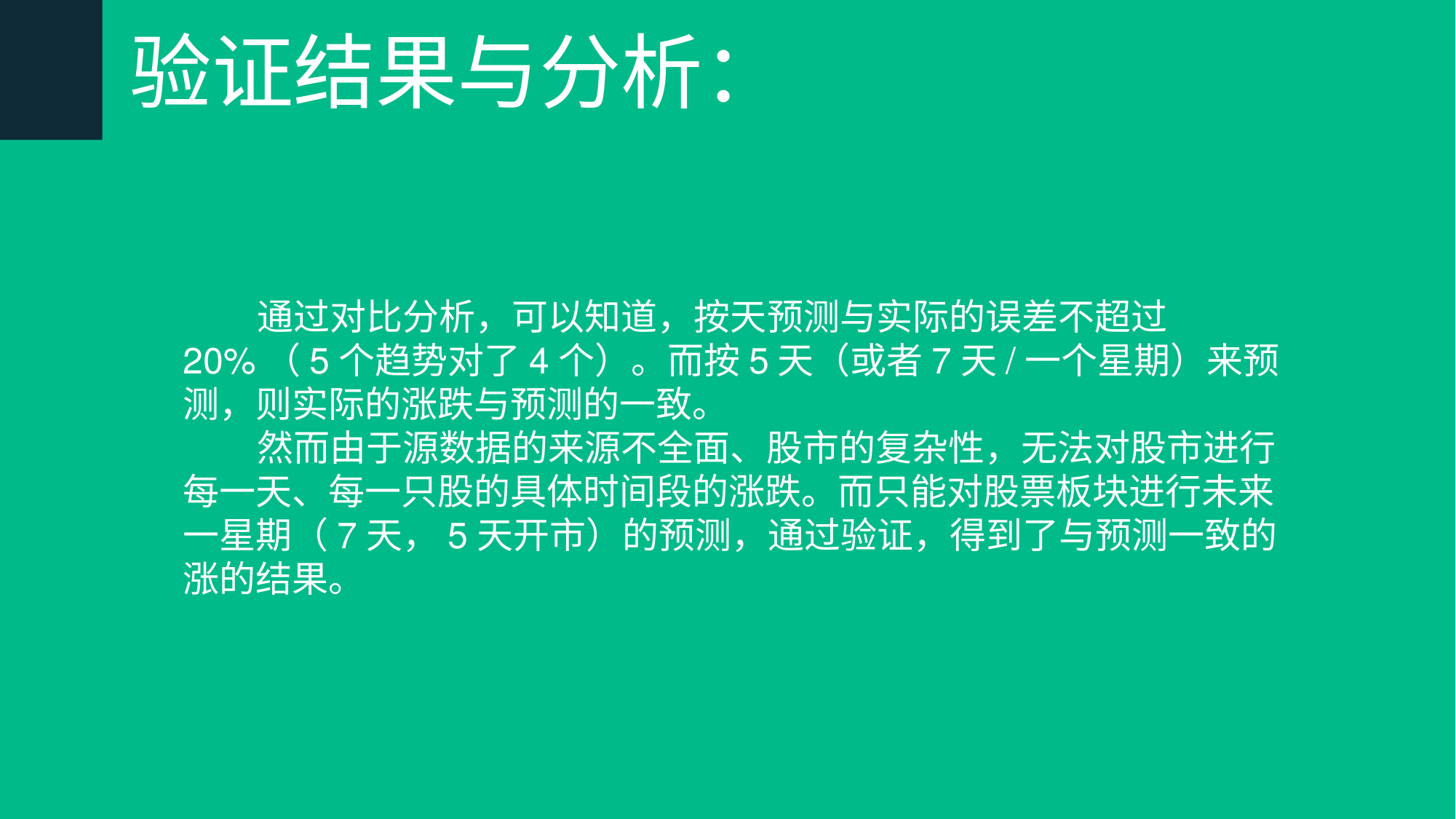

验证结果与分析：
        通过对比分析，可以知道，按天预测与实际的误差不超过20%（5个趋势对了4个）。而按5天（或者7天/一个星期）来预测，则实际的涨跌与预测的一致。
        然而由于源数据的来源不全面、股市的复杂性，无法对股市进行每一天、每一只股的具体时间段的涨跌。而只能对股票板块进行未来一星期（7天，5天开市）的预测，通过验证，得到了与预测一致的涨的结果。